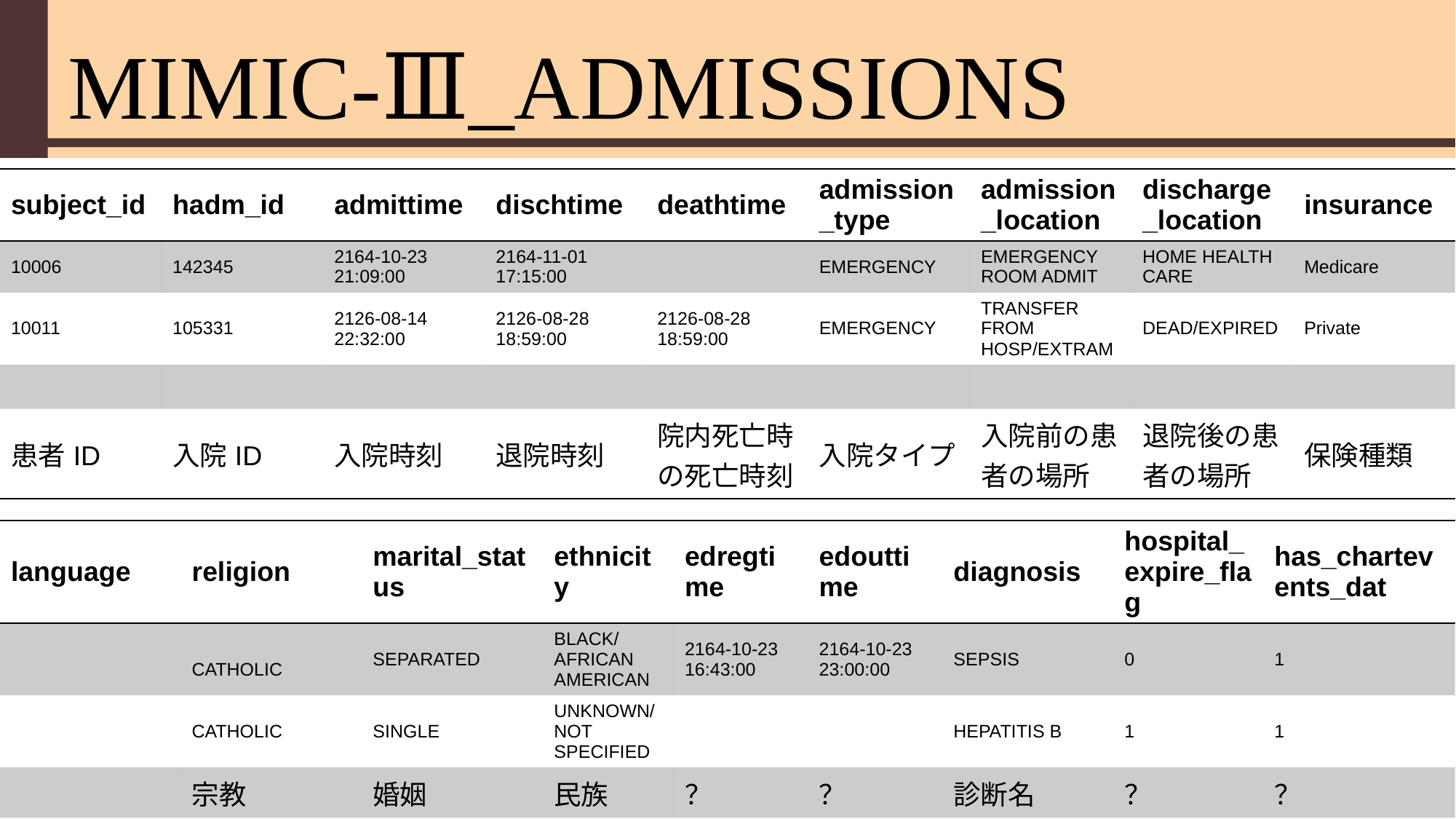

# MIMIC-Ⅲ_ADMISSIONS
| subject\_id | hadm\_id | admittime | dischtime | deathtime | admission\_type | admission\_location | discharge\_location | insurance |
| --- | --- | --- | --- | --- | --- | --- | --- | --- |
| 10006 | 142345 | 2164-10-23 21:09:00 | 2164-11-01 17:15:00 |  | EMERGENCY | EMERGENCY ROOM ADMIT | HOME HEALTH CARE | Medicare |
| 10011 | 105331 | 2126-08-14 22:32:00 | 2126-08-28 18:59:00 | 2126-08-28 18:59:00 | EMERGENCY | TRANSFER FROM HOSP/EXTRAM | DEAD/EXPIRED | Private |
|  |  |  |  |  |  |  |  |  |
| 患者ID | 入院ID | 入院時刻 | 退院時刻 | 院内死亡時の死亡時刻 | 入院タイプ | 入院前の患者の場所 | 退院後の患者の場所 | 保険種類 |
| language | religion | marital\_status | ethnicity | edregtime | edouttime | diagnosis | hospital\_expire\_flag | has\_chartevents\_dat |
| --- | --- | --- | --- | --- | --- | --- | --- | --- |
|  | CATHOLIC | SEPARATED | BLACK/AFRICAN AMERICAN | 2164-10-23 16:43:00 | 2164-10-23 23:00:00 | SEPSIS | 0 | 1 |
|  | CATHOLIC | SINGLE | UNKNOWN/NOT SPECIFIED |  |  | HEPATITIS B | 1 | 1 |
|  | 宗教 | 婚姻 | 民族 | ？ | ？ | 診断名 | ？ | ？ |
|  |  |  |  |  |  |  |  |  |